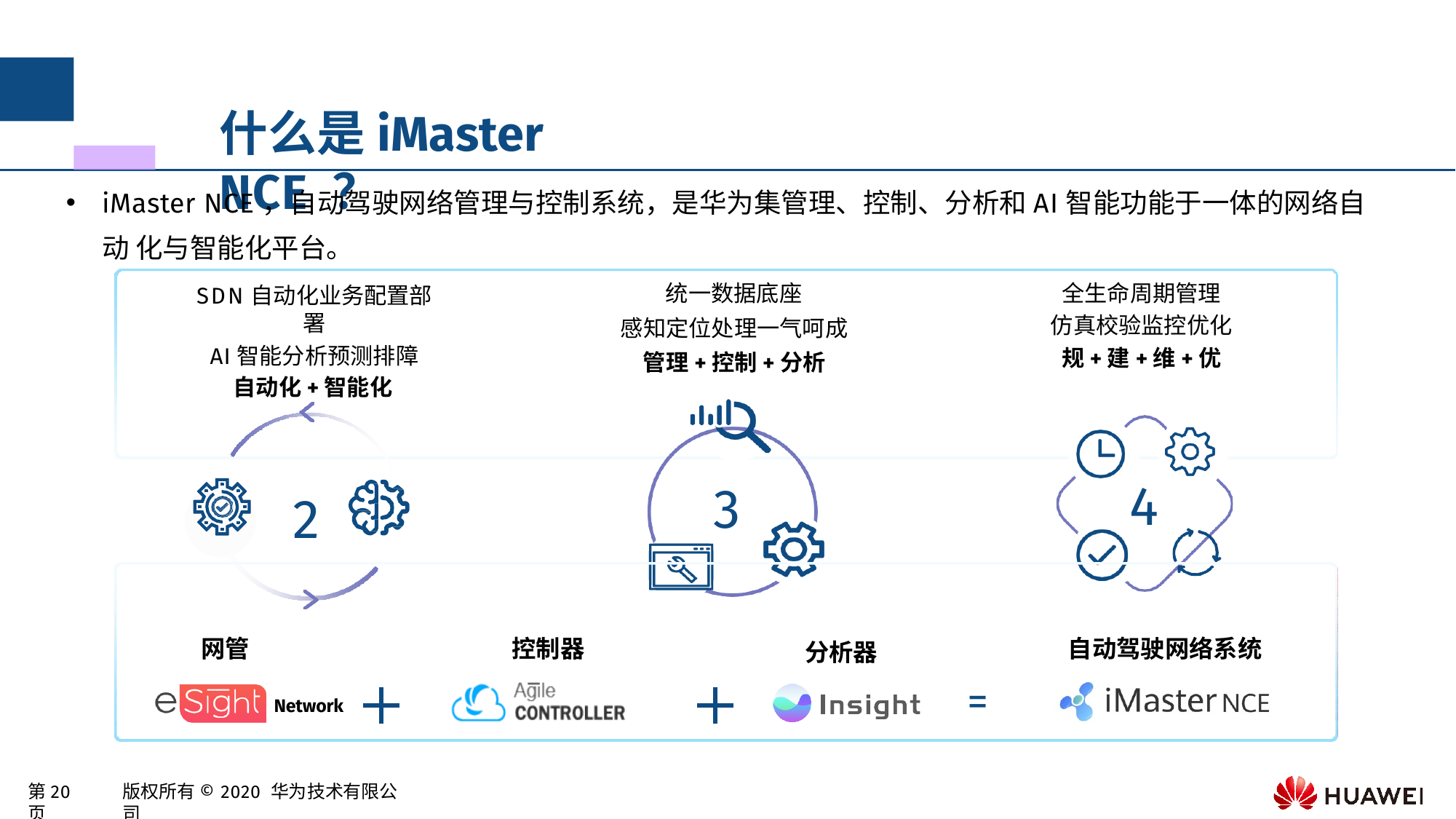

什么是iMaster NCE ？

iMaster NCE，自动驾驶网络管理与控制系统，是华为集管理、控制、分析和AI智能功能于一体的网络自动 化与智能化平台。

统一数据底座
感知定位处理一气呵成 管理+控制+分析
全生命周期管理 仿真校验监控优化 规+建+维+优
SDN自动化业务配置部署
AI智能分析预测排障
自动化+智能化

4
3

2

网管
控制器
自动驾驶网络系统
分析器

=

Network

第20页
版权所有© 2020 华为技术有限公司